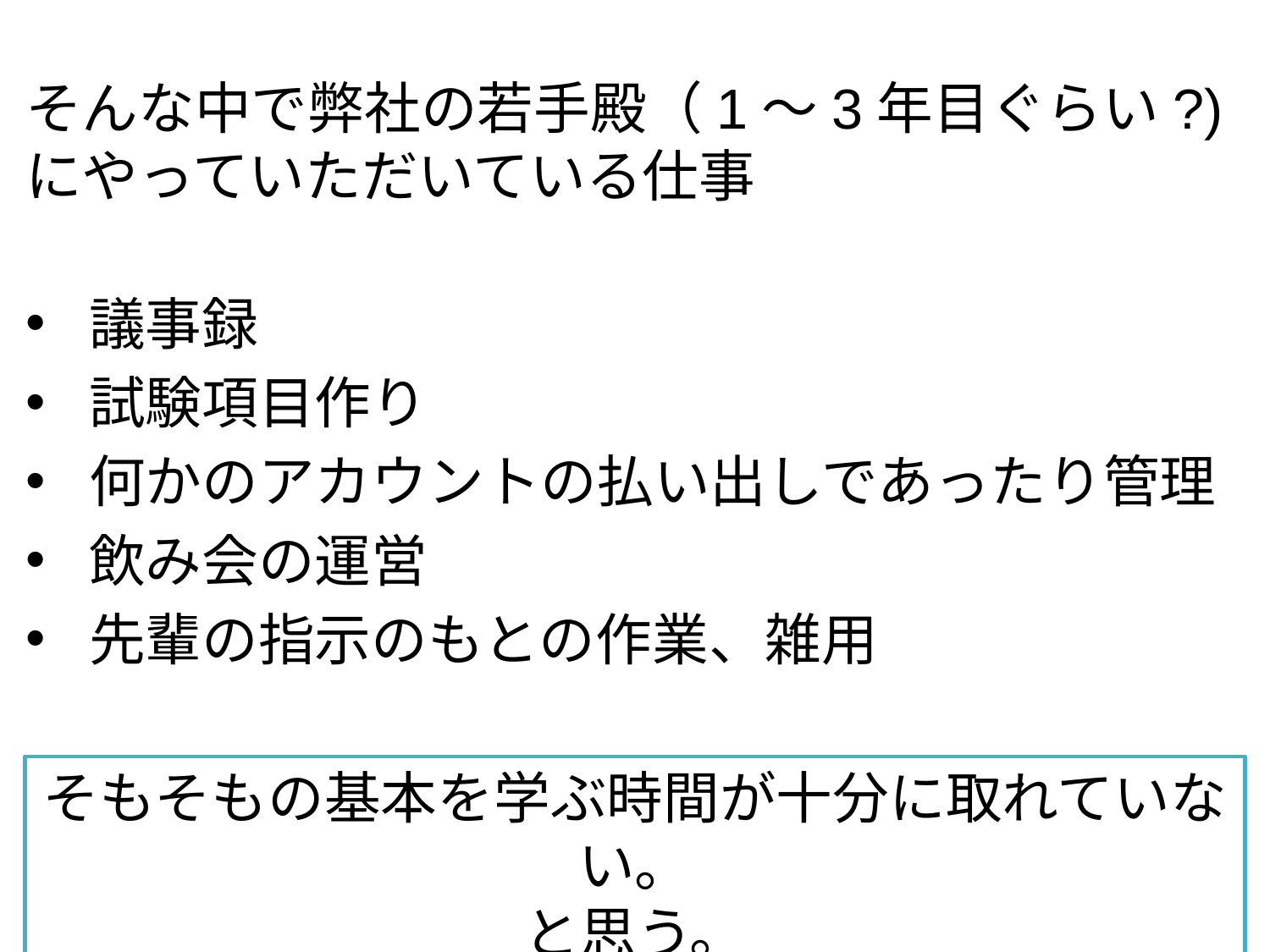

そんな中で弊社の若手殿（1～3年目ぐらい?)にやっていただいている仕事

議事録
試験項目作り
何かのアカウントの払い出しであったり管理
飲み会の運営
先輩の指示のもとの作業、雑用
そもそもの基本を学ぶ時間が十分に取れていない。
と思う。